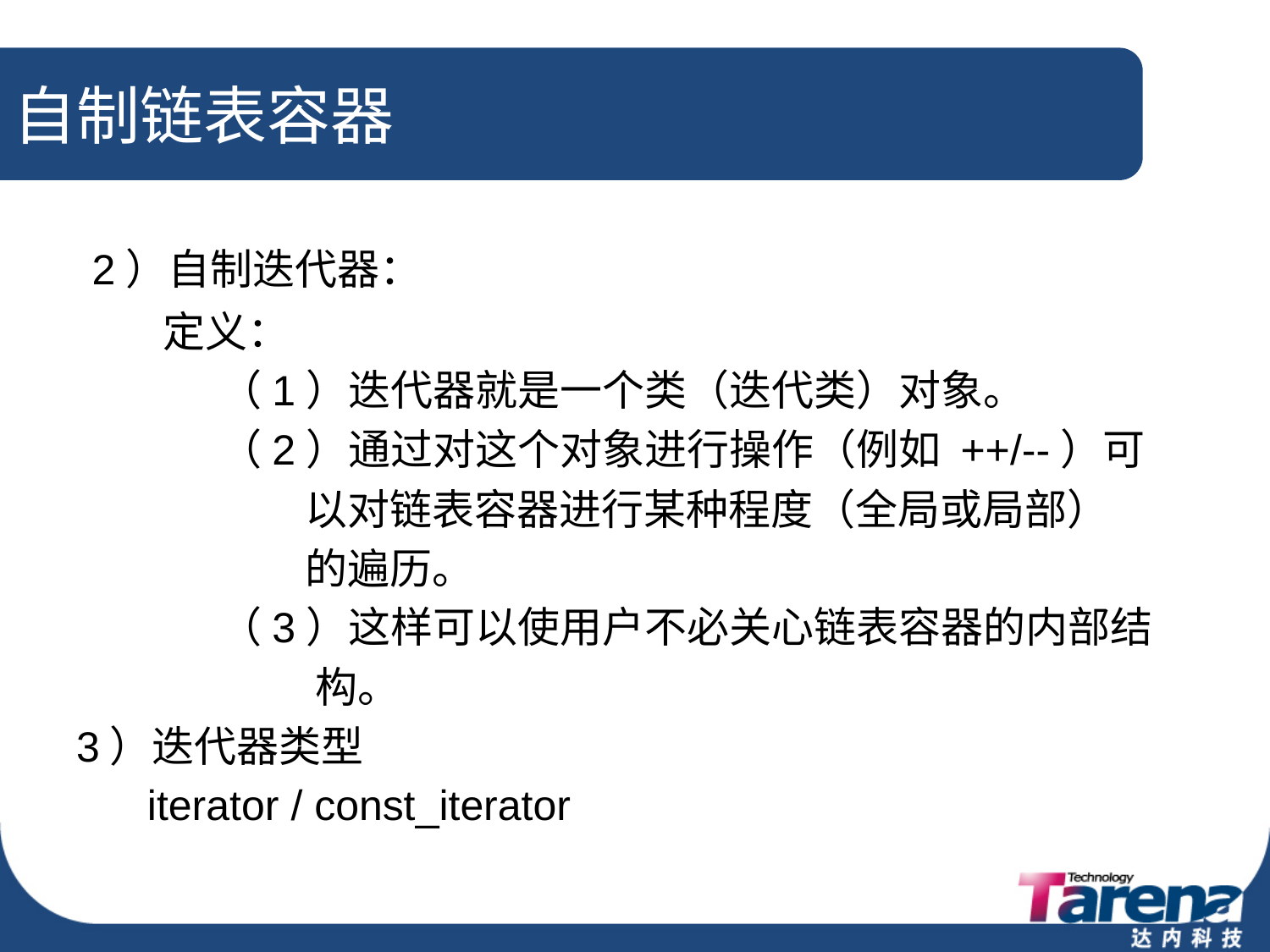

# 自制链表容器
 2）自制迭代器：
        定义：
              （1）迭代器就是一个类（迭代类）对象。
              （2）通过对这个对象进行操作（例如 ++/--）可
                       以对链表容器进行某种程度（全局或局部）
                       的遍历。
              （3）这样可以使用户不必关心链表容器的内部结
                        构。
3）迭代器类型
      iterator / const_iterator